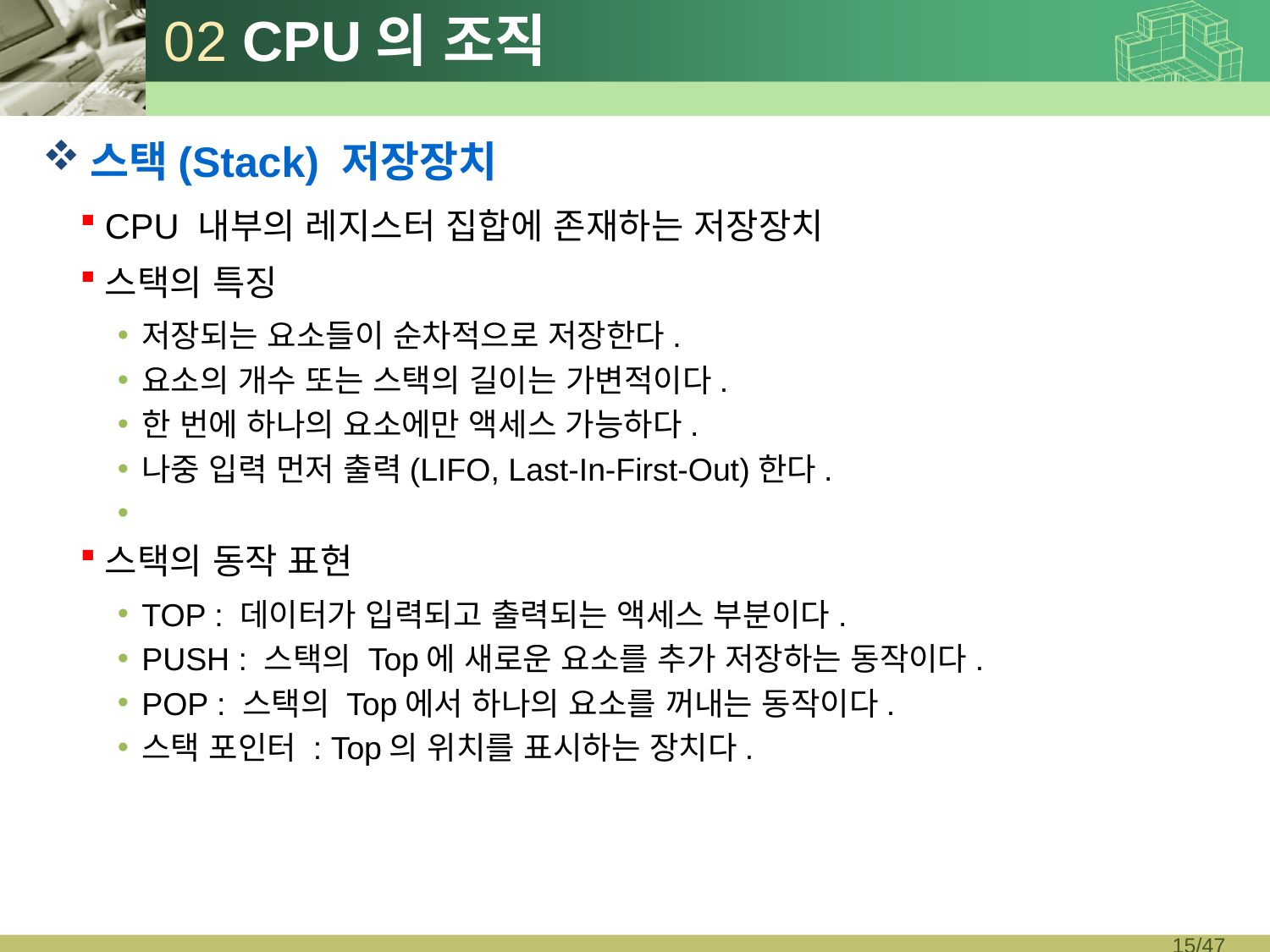

# 02 CPU의 조직
스택(Stack) 저장장치
CPU 내부의 레지스터 집합에 존재하는 저장장치
스택의 특징
저장되는 요소들이 순차적으로 저장한다.
요소의 개수 또는 스택의 길이는 가변적이다.
한 번에 하나의 요소에만 액세스 가능하다.
나중 입력 먼저 출력(LIFO, Last-In-First-Out)한다.

스택의 동작 표현
TOP : 데이터가 입력되고 출력되는 액세스 부분이다.
PUSH : 스택의 Top에 새로운 요소를 추가 저장하는 동작이다.
POP : 스택의 Top에서 하나의 요소를 꺼내는 동작이다.
스택 포인터 : Top의 위치를 표시하는 장치다.